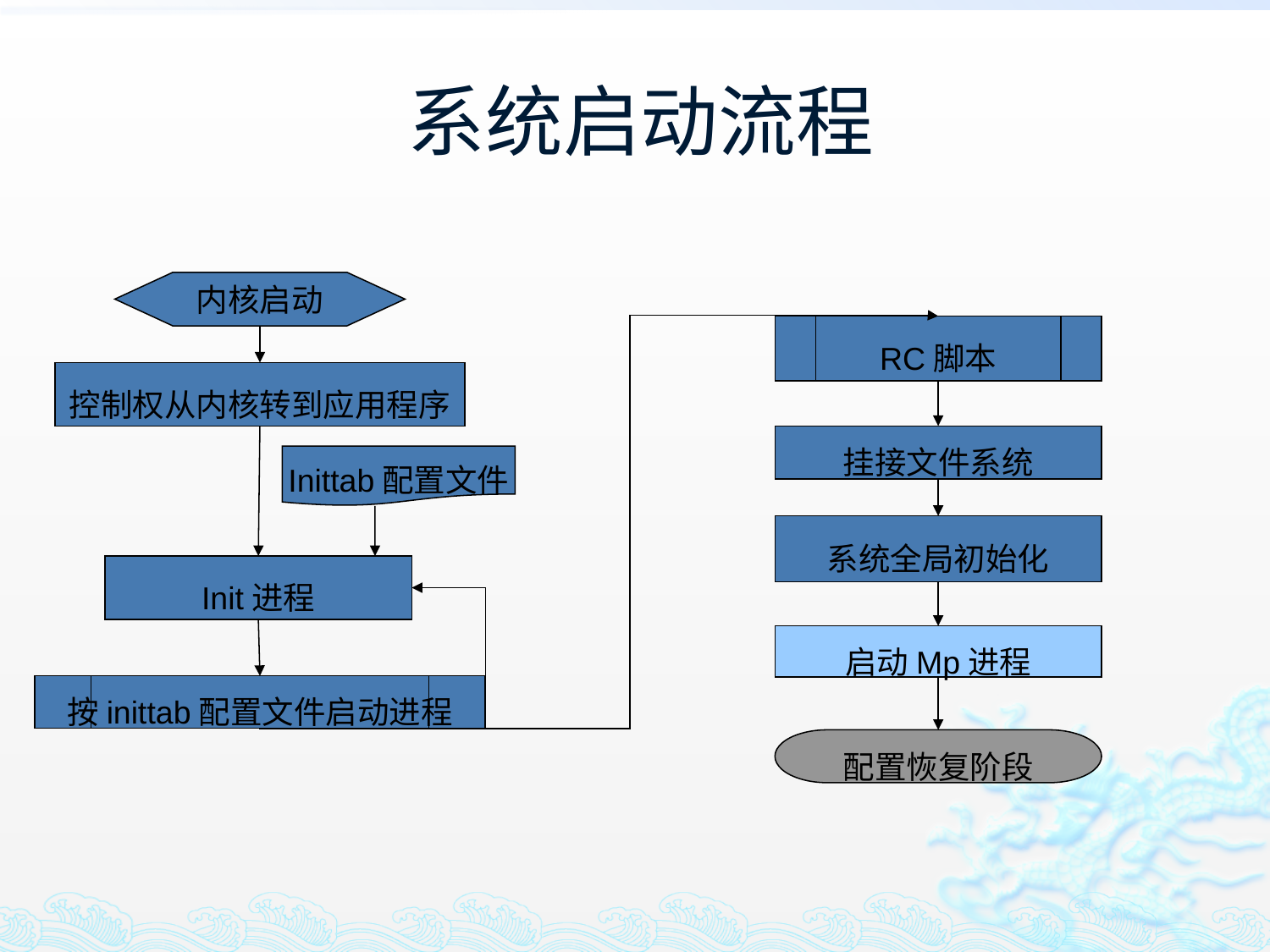

# 系统启动流程
内核启动
RC脚本
控制权从内核转到应用程序
挂接文件系统
Inittab配置文件

系统全局初始化
Init进程
启动Mp进程
按inittab配置文件启动进程
配置恢复阶段